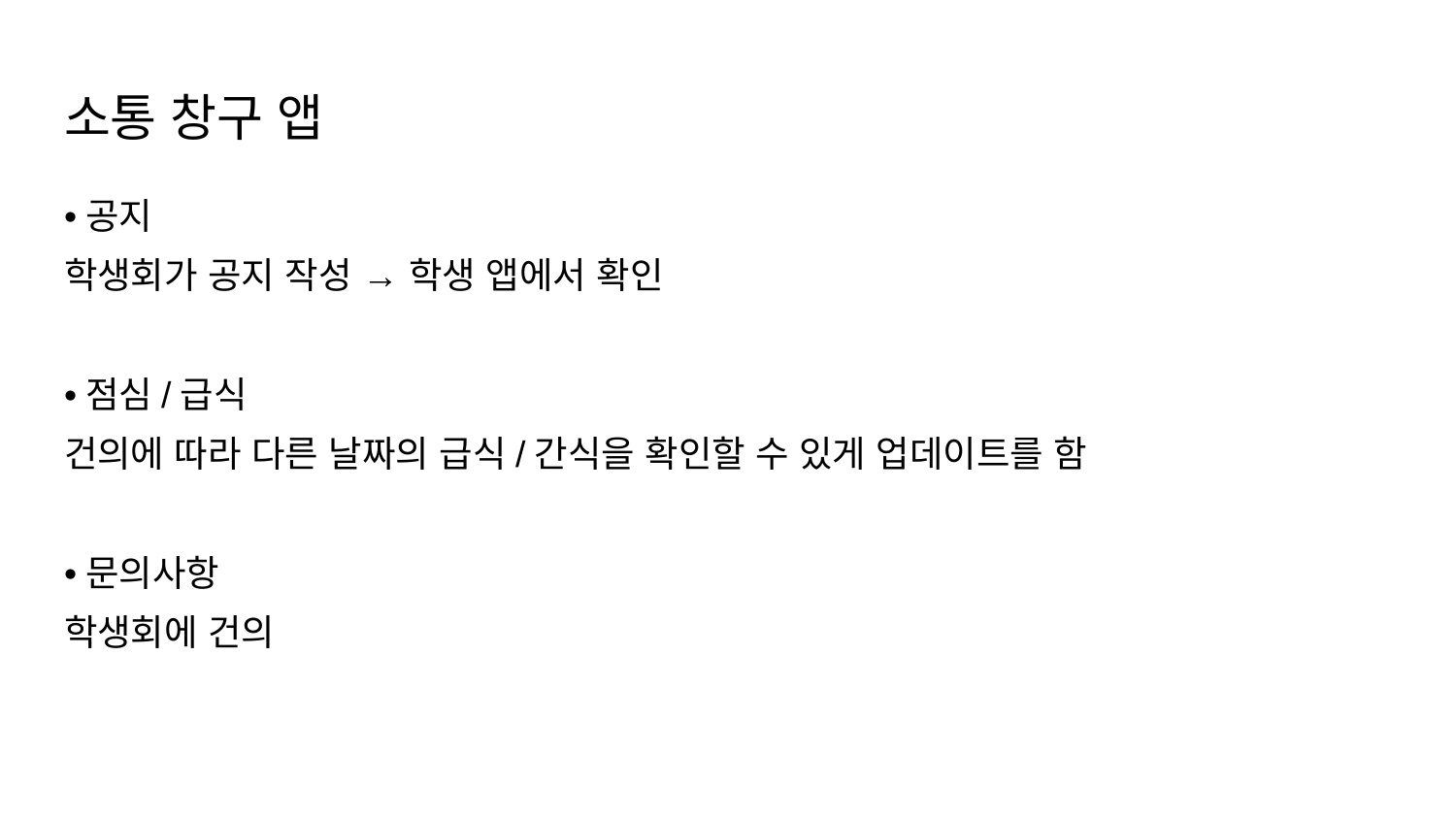

# 소통 창구 앱
•공지
학생회가 공지 작성 → 학생 앱에서 확인

•점심/급식
건의에 따라 다른 날짜의 급식/간식을 확인할 수 있게 업데이트를 함

•문의사항
학생회에 건의